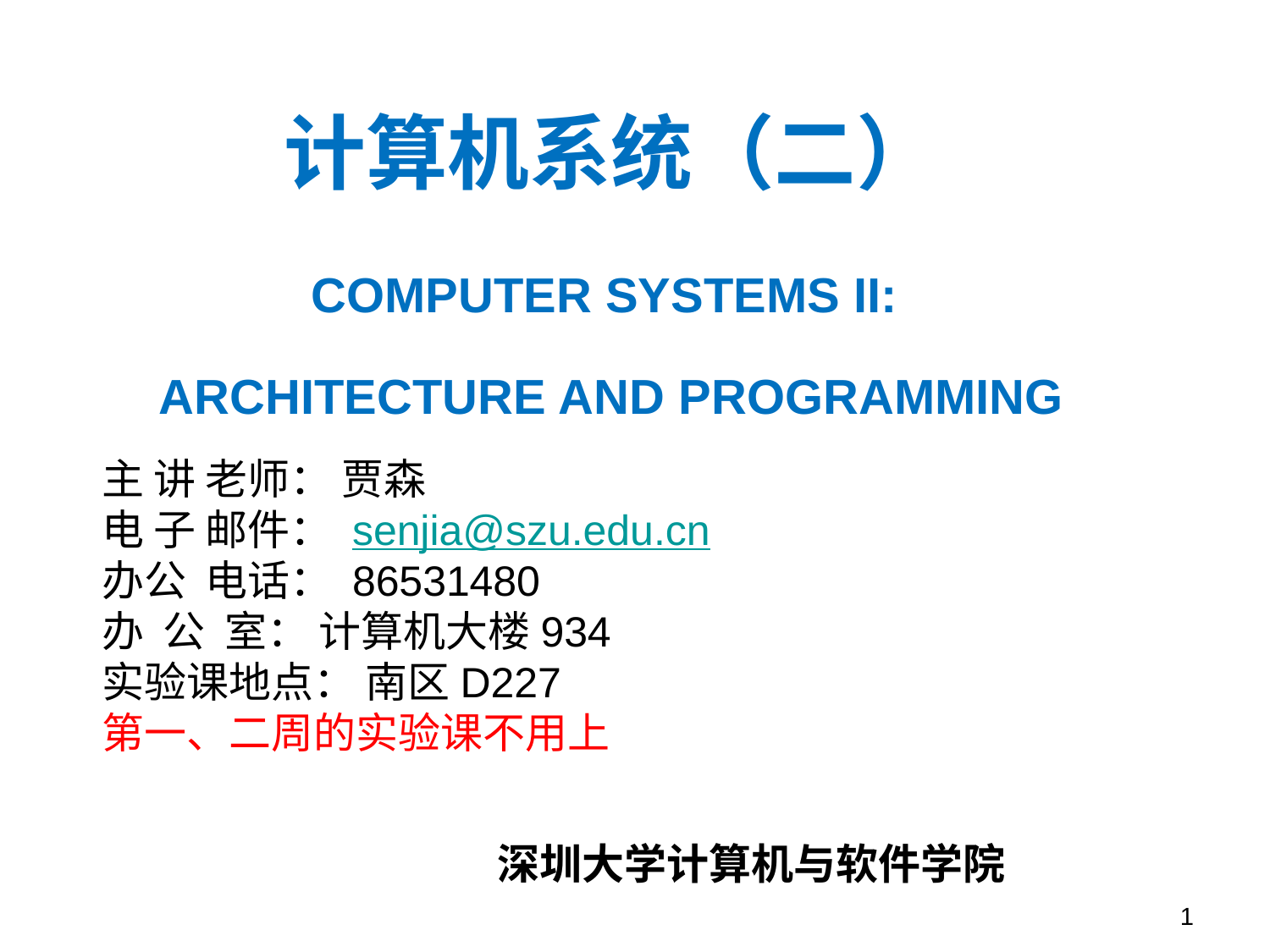

# 计算机系统（二） COMPUTER SYSTEMS II: ARCHITECTURE AND PROGRAMMING
主 讲 老师： 贾森
电 子 邮件： senjia@szu.edu.cn
办公  电话： 86531480
办  公  室： 计算机大楼934
实验课地点： 南区D227
第一、二周的实验课不用上
深圳大学计算机与软件学院
1